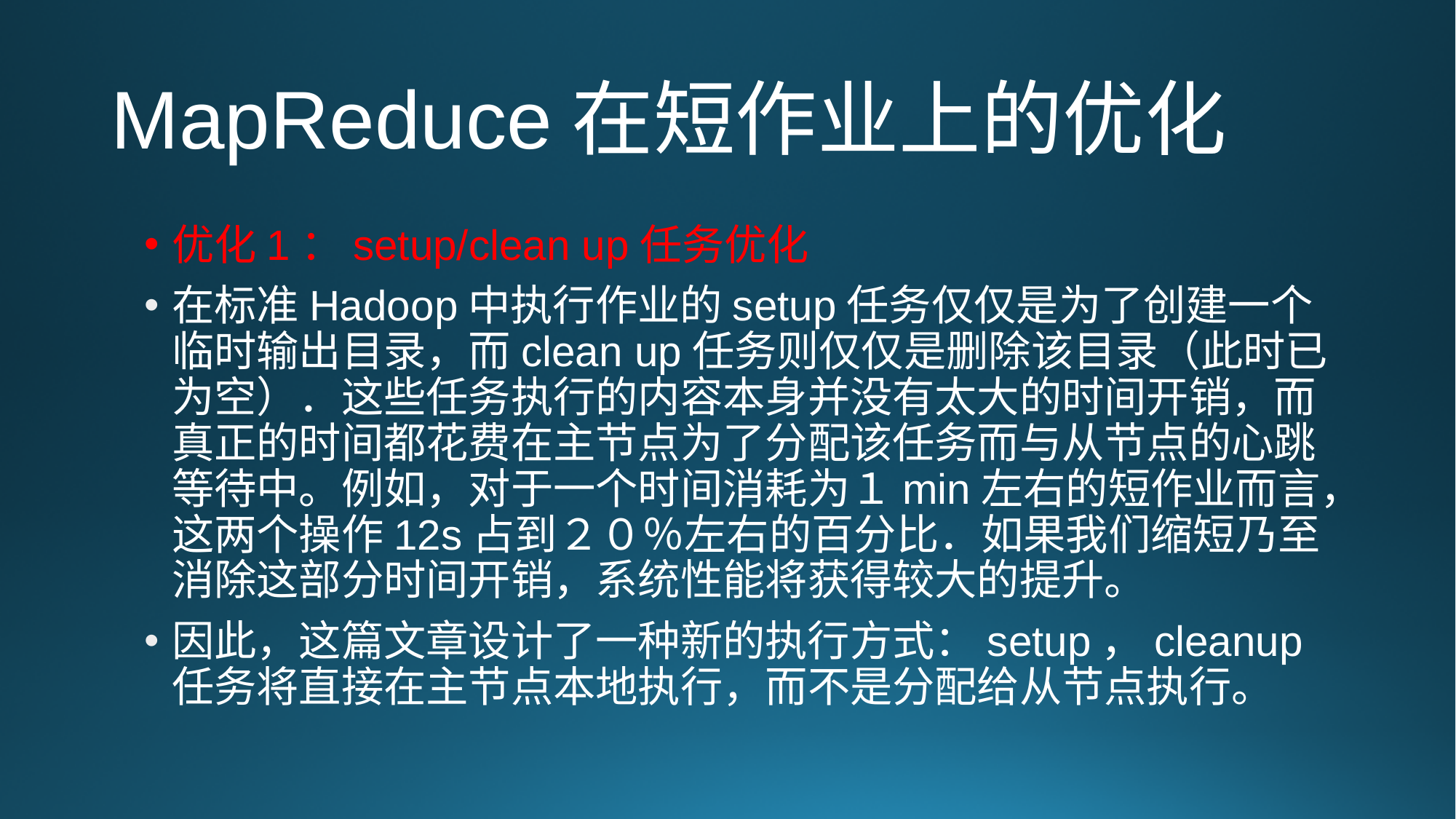

# MapReduce在短作业上的优化
优化1：setup/clean up任务优化
在标准Hadoop中执行作业的setup任务仅仅是为了创建一个临时输出目录，而clean up任务则仅仅是删除该目录（此时已为空）．这些任务执行的内容本身并没有太大的时间开销，而真正的时间都花费在主节点为了分配该任务而与从节点的心跳等待中。例如，对于一个时间消耗为１min左右的短作业而言，这两个操作12s占到２０％左右的百分比．如果我们缩短乃至消除这部分时间开销，系统性能将获得较大的提升。
因此，这篇文章设计了一种新的执行方式：setup，cleanup任务将直接在主节点本地执行，而不是分配给从节点执行。